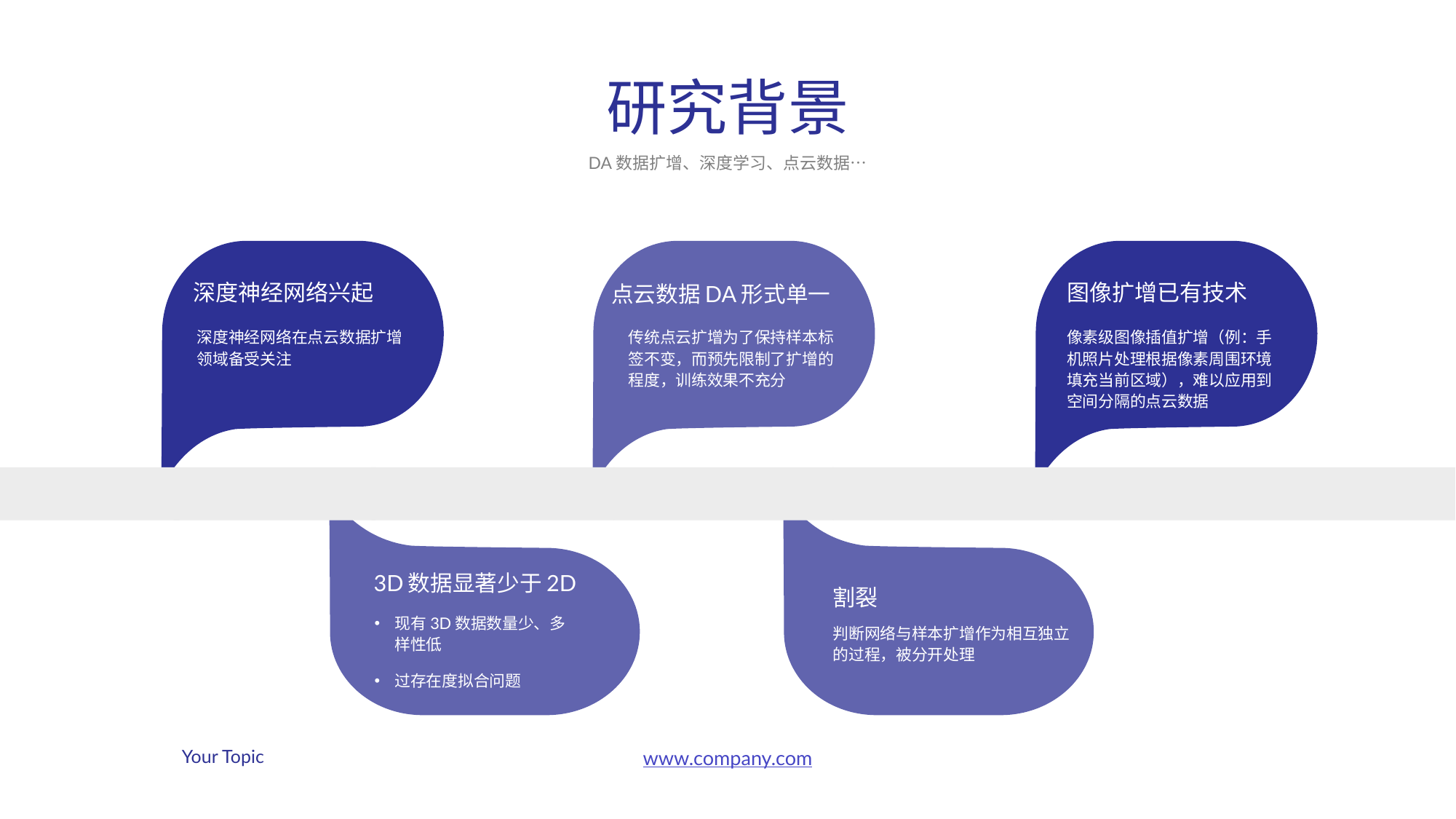

# 研究背景
DA数据扩增、深度学习、点云数据…

深度神经网络兴起
图像扩增已有技术
点云数据DA形式单一
深度神经网络在点云数据扩增领域备受关注
传统点云扩增为了保持样本标签不变，而预先限制了扩增的程度，训练效果不充分
像素级图像插值扩增（例：手机照片处理根据像素周围环境填充当前区域），难以应用到空间分隔的点云数据

3D数据显著少于2D
割裂
现有3D数据数量少、多样性低
过存在度拟合问题
判断网络与样本扩增作为相互独立的过程，被分开处理